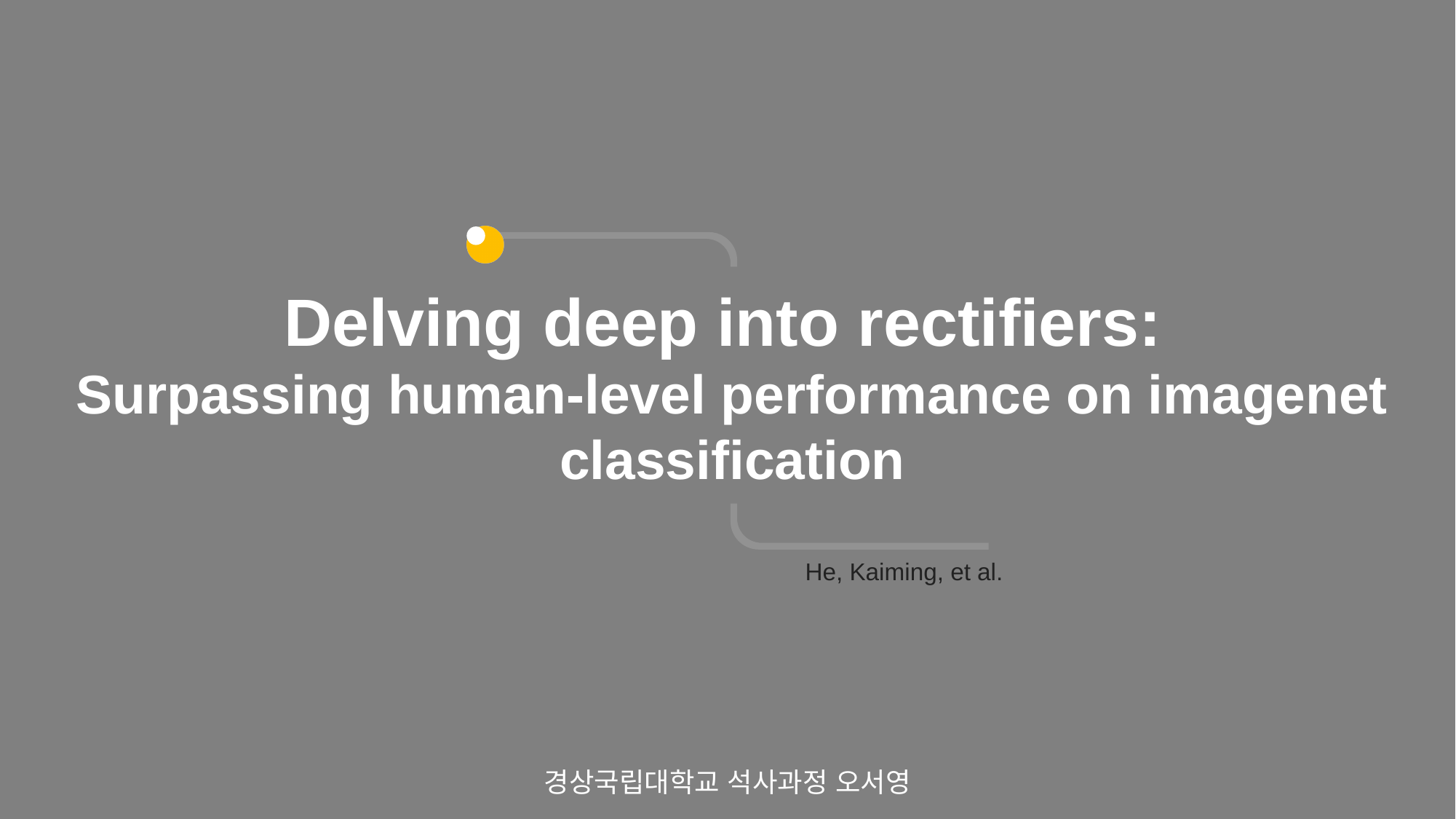

Delving deep into rectifiers:
Surpassing human-level performance on imagenet classification
He, Kaiming, et al.
경상국립대학교 석사과정 오서영